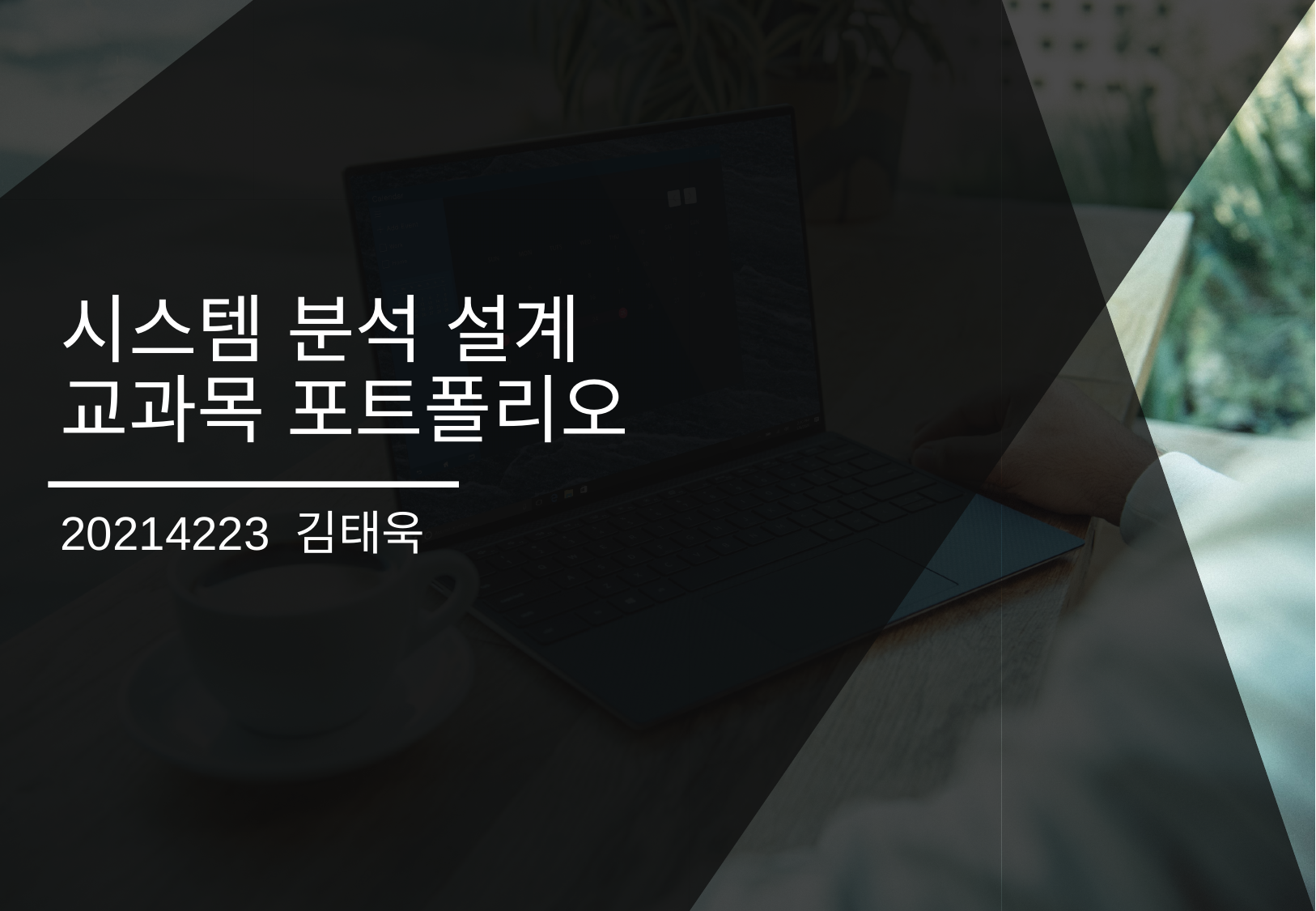

# 시스템 분석 설계 교과목 포트폴리오
20214223 김태욱